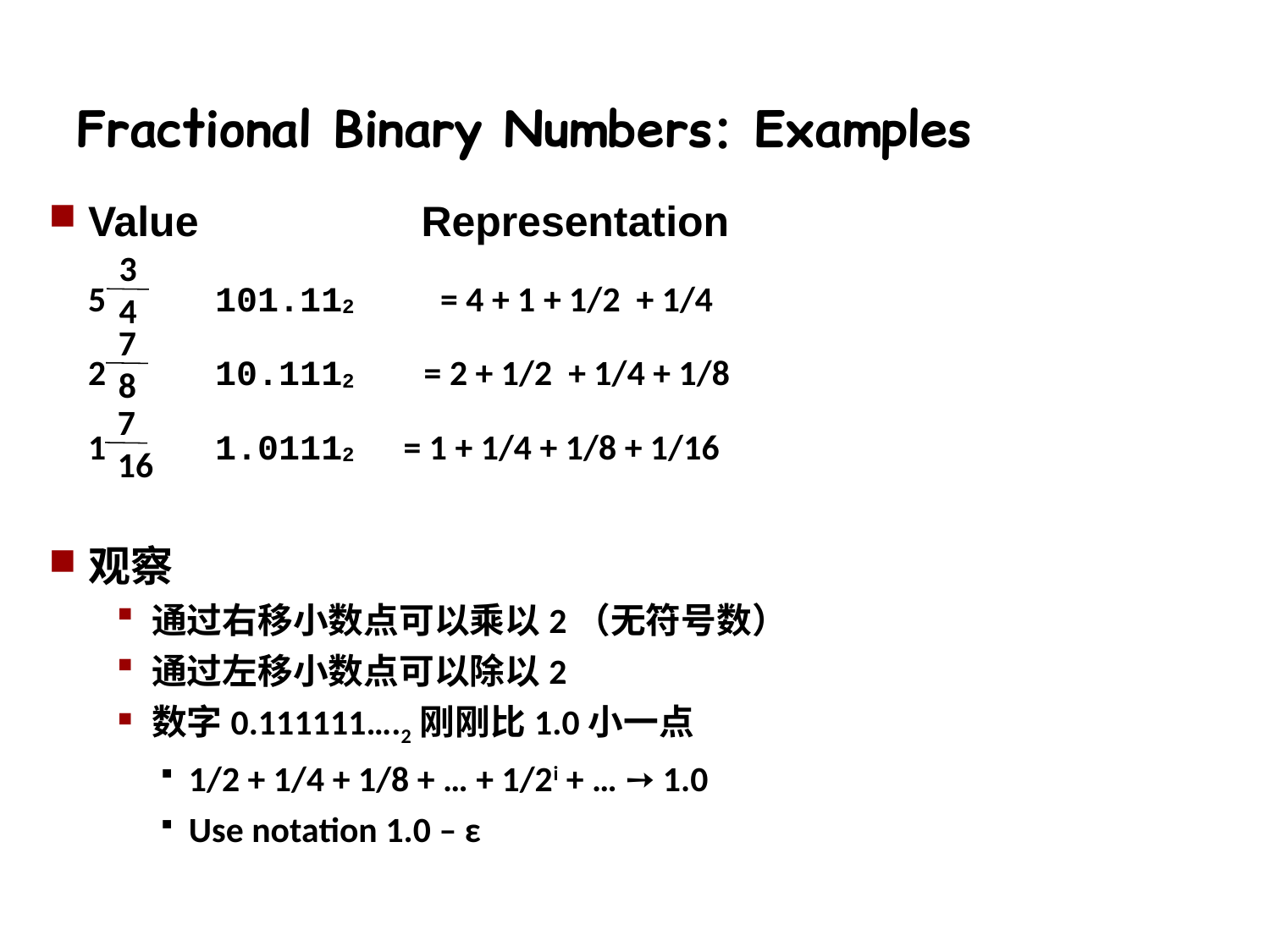

# Fractional Binary Numbers: Examples
Value	Representation
	5	101.112       = 4 + 1 + 1/2  + 1/4
 	2	10.1112      = 2 + 1/2  + 1/4 + 1/8
 	1	1.01112    = 1 + 1/4 + 1/8 + 1/16
观察
通过右移小数点可以乘以2（无符号数）
通过左移小数点可以除以2
数字0.111111….2刚刚比1.0小一点
1/2 + 1/4 + 1/8 + … + 1/2i + … ➙ 1.0
Use notation 1.0 – ε
3
4
7
8
7
16